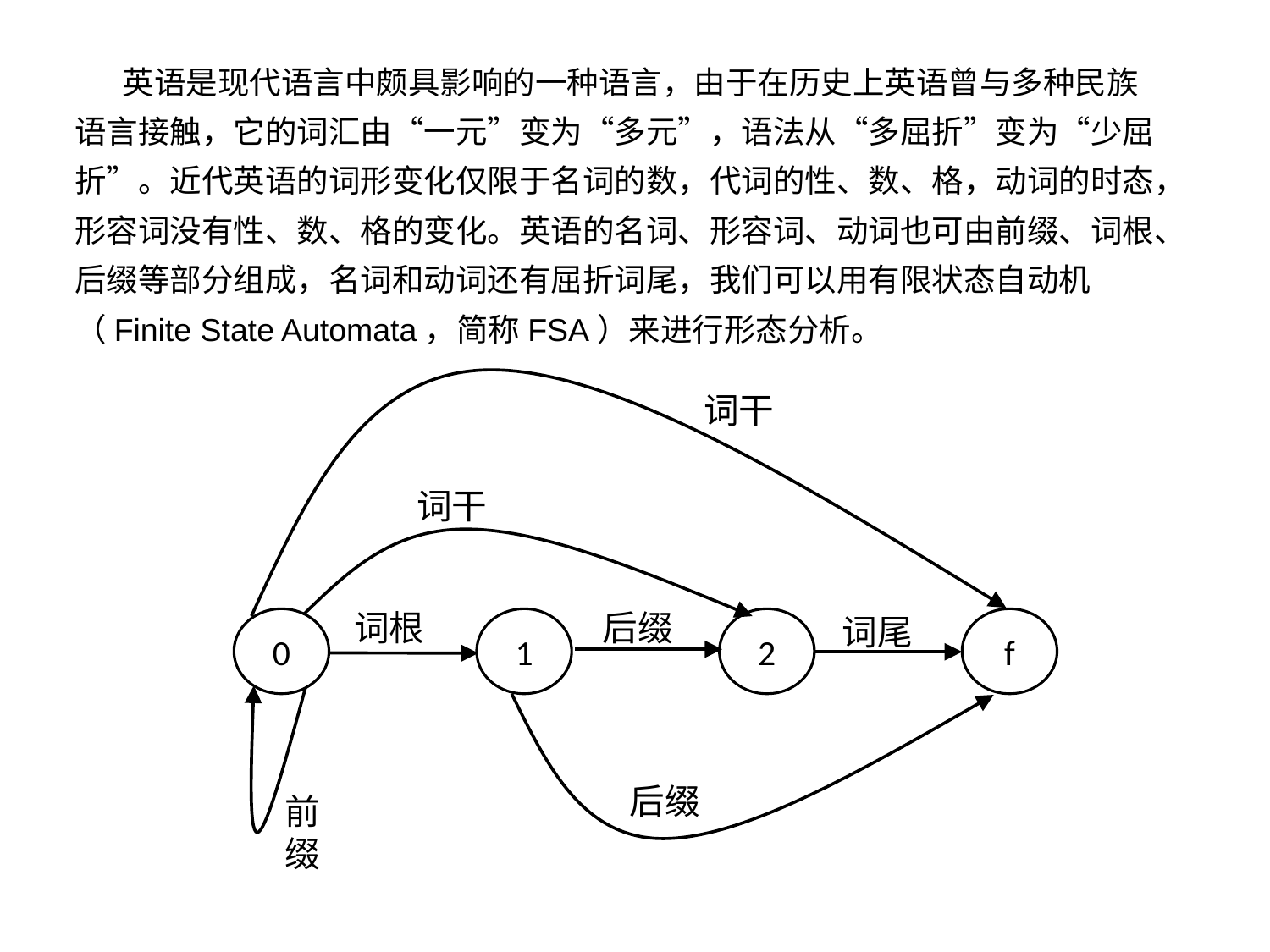

英语是现代语言中颇具影响的一种语言，由于在历史上英语曾与多种民族语言接触，它的词汇由“一元”变为“多元”，语法从“多屈折”变为“少屈折”。近代英语的词形变化仅限于名词的数，代词的性、数、格，动词的时态，形容词没有性、数、格的变化。英语的名词、形容词、动词也可由前缀、词根、后缀等部分组成，名词和动词还有屈折词尾，我们可以用有限状态自动机（Finite State Automata，简称FSA）来进行形态分析。

词干
词干

词根
后缀
词尾
0
1
2
f

前缀

后缀